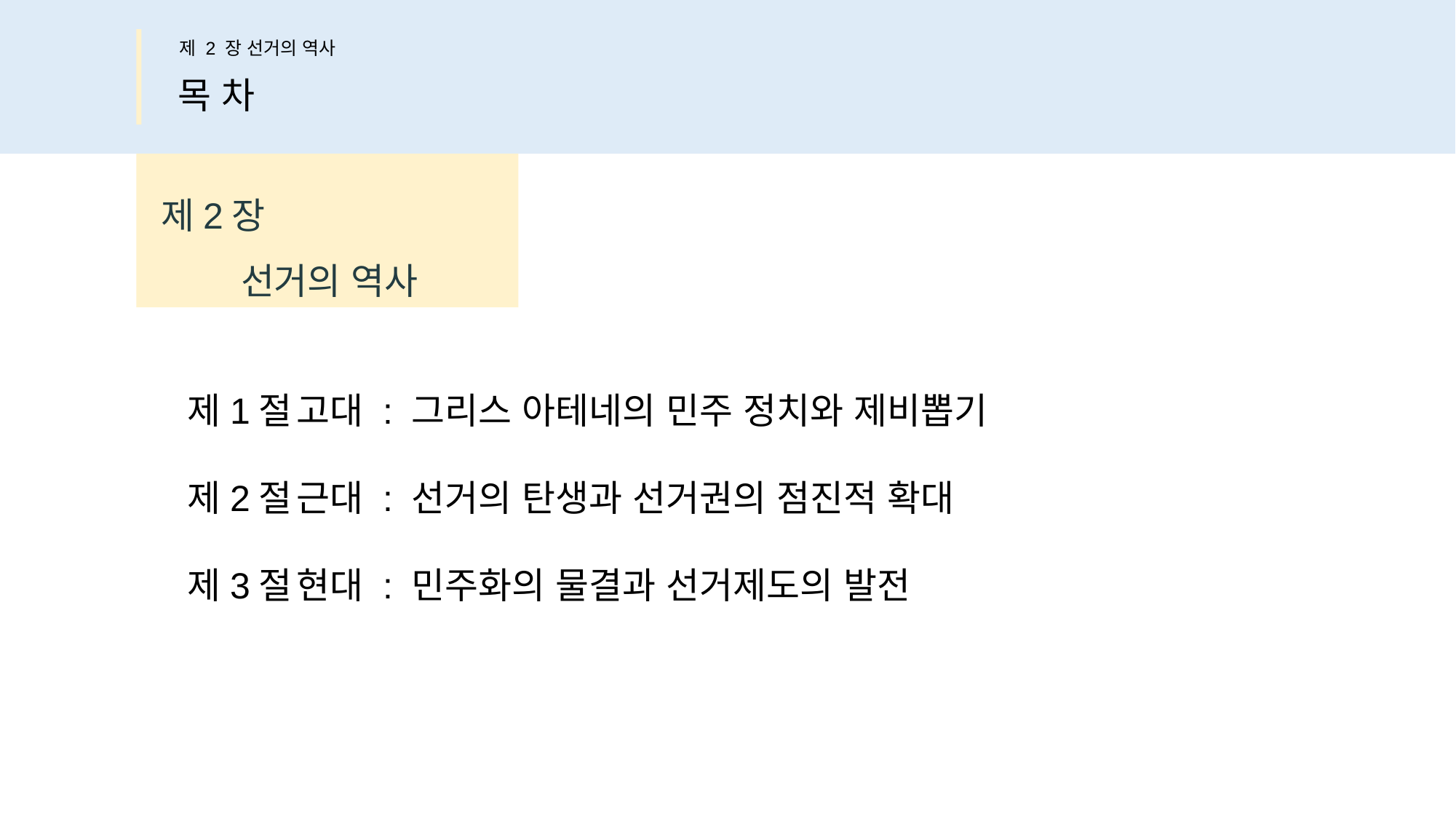

제 2 장 선거의 역사
목 차

제2장
       선거의 역사
제1절	고대 : 그리스 아테네의 민주 정치와 제비뽑기
제2절	근대 : 선거의 탄생과 선거권의 점진적 확대
제3절	현대 : 민주화의 물결과 선거제도의 발전